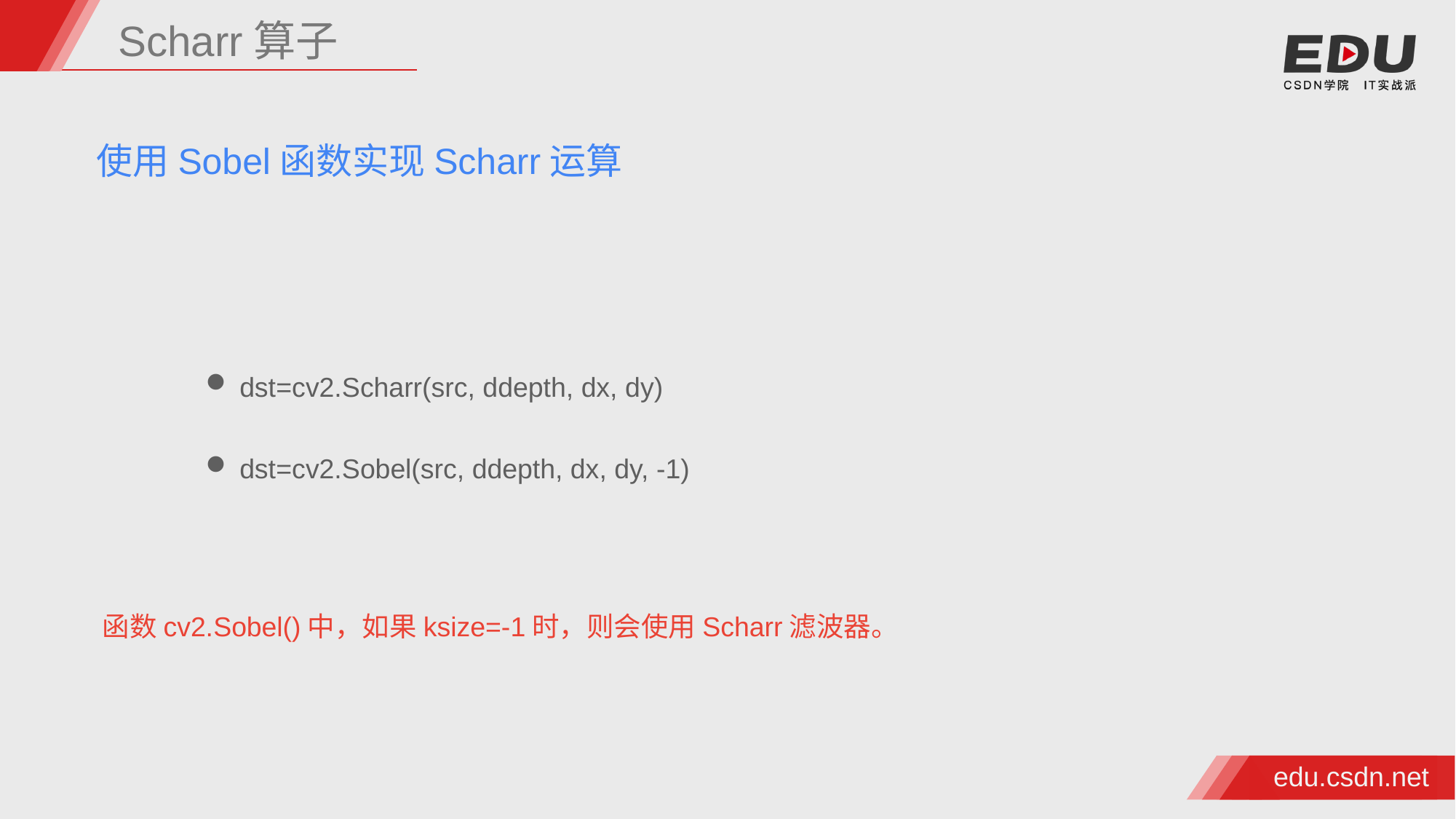

Scharr算子
使用Sobel函数实现Scharr运算
dst=cv2.Scharr(src, ddepth, dx, dy)
dst=cv2.Sobel(src, ddepth, dx, dy, -1)
函数cv2.Sobel()中，如果ksize=-1时，则会使用Scharr滤波器。